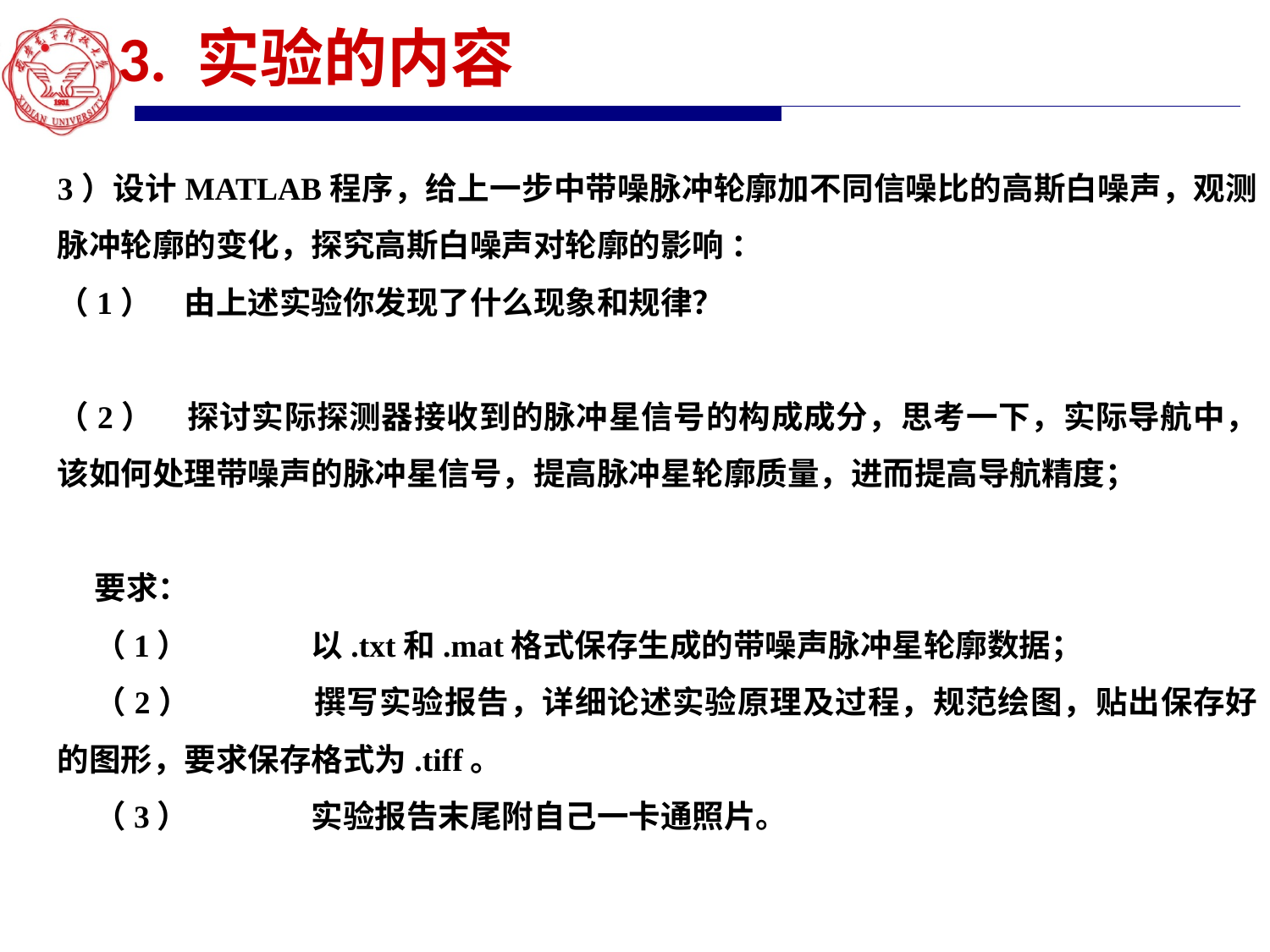

3. 实验的内容
3）设计MATLAB程序，给上一步中带噪脉冲轮廓加不同信噪比的高斯白噪声，观测脉冲轮廓的变化，探究高斯白噪声对轮廓的影响 ：
（1）	由上述实验你发现了什么现象和规律？

（2）	探讨实际探测器接收到的脉冲星信号的构成成分，思考一下，实际导航中，该如何处理带噪声的脉冲星信号，提高脉冲星轮廓质量，进而提高导航精度；

要求：
（1）	以.txt和.mat格式保存生成的带噪声脉冲星轮廓数据；
（2）	撰写实验报告，详细论述实验原理及过程，规范绘图，贴出保存好的图形，要求保存格式为.tiff。
（3）	实验报告末尾附自己一卡通照片。